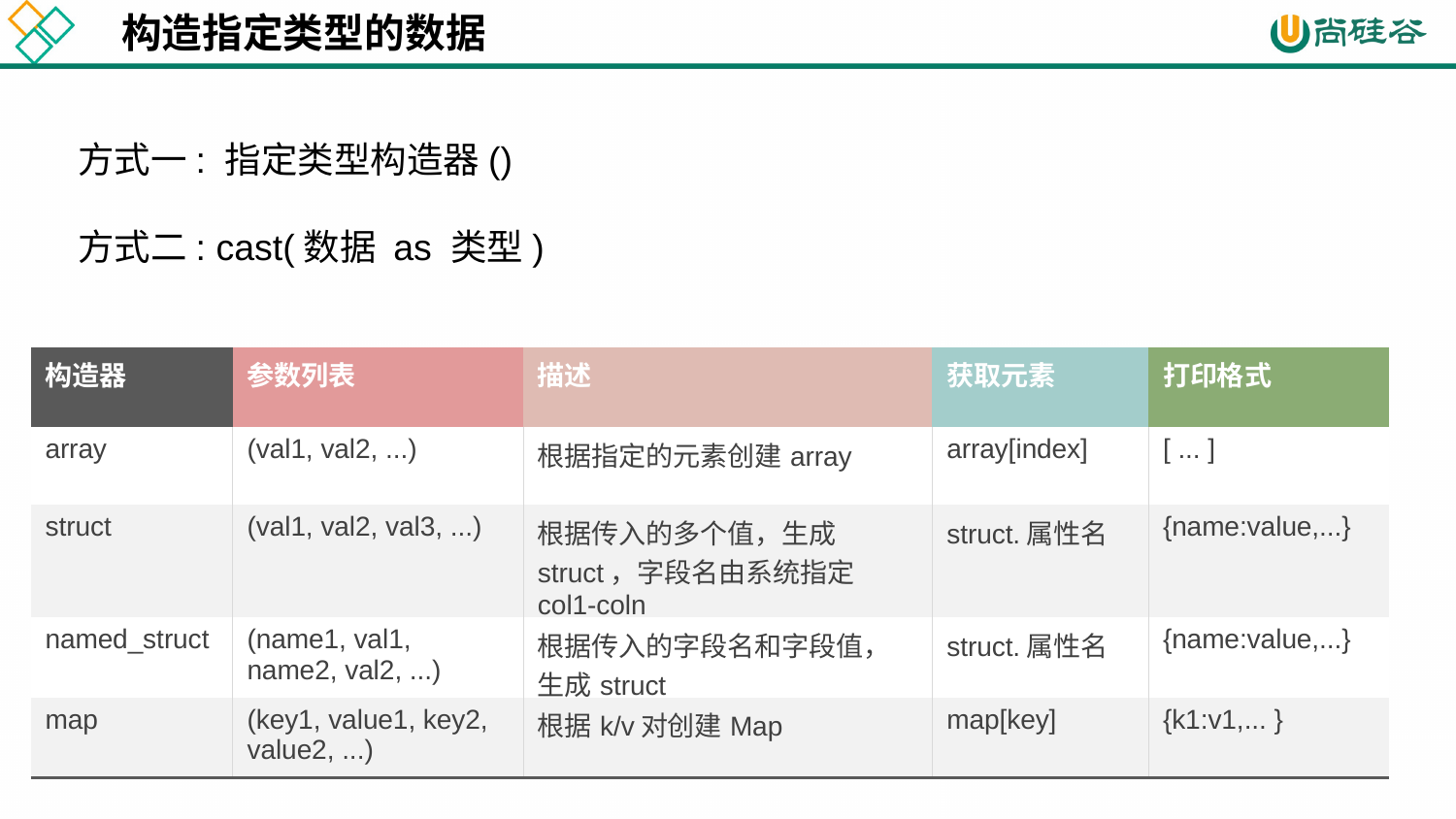

构造指定类型的数据
方式一: 指定类型构造器()

方式二: cast(数据 as 类型)
| 构造器 | 参数列表 | 描述 | 获取元素 | 打印格式 |
| --- | --- | --- | --- | --- |
| array | (val1, val2, ...) | 根据指定的元素创建array | array[index] | [ ... ] |
| struct | (val1, val2, val3, ...) | 根据传入的多个值，生成struct，字段名由系统指定col1-coln | struct.属性名 | {name:value,...} |
| named\_struct | (name1, val1, name2, val2, ...) | 根据传入的字段名和字段值，生成struct | struct.属性名 | {name:value,...} |
| map | (key1, value1, key2, value2, ...) | 根据k/v对创建Map | map[key] | {k1:v1,... } |